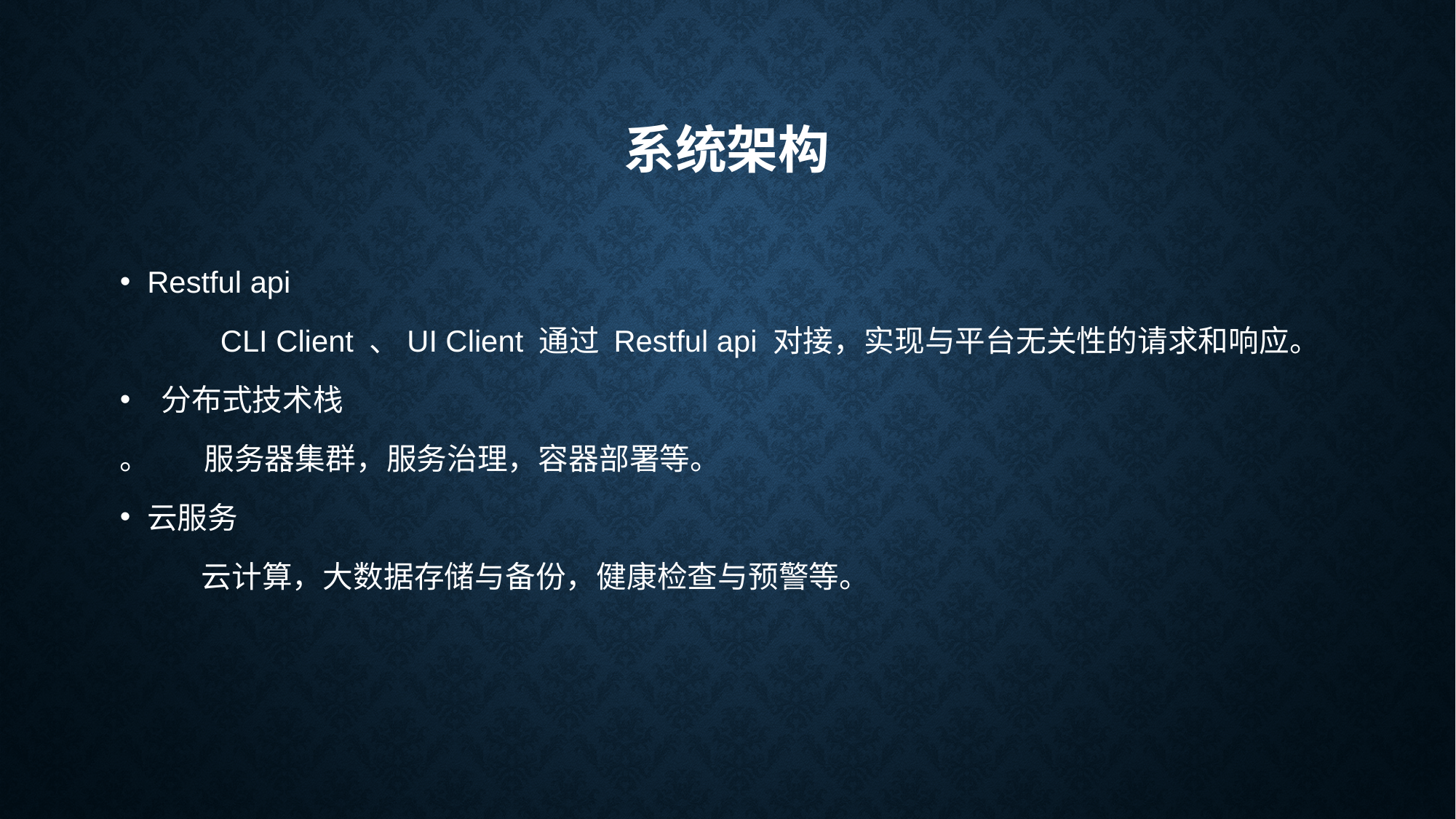

# 系统架构
Restful api
            CLI Client 、UI Client 通过 Restful api 对接，实现与平台无关性的请求和响应。
 分布式技术栈
。        服务器集群，服务治理，容器部署等。
云服务
           云计算，大数据存储与备份，健康检查与预警等。